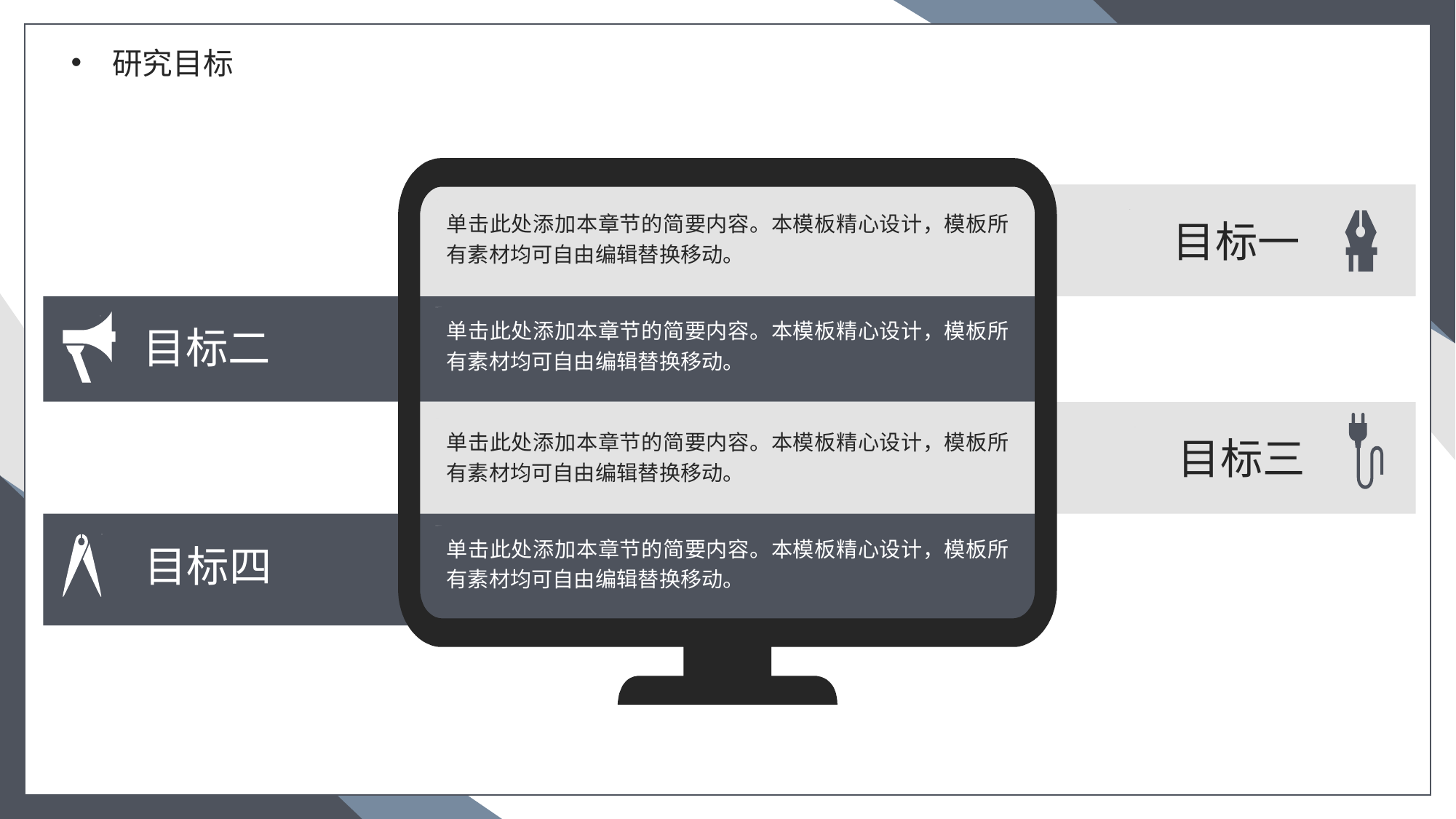

研究目标

单击此处添加本章节的简要内容。本模板精心设计，模板所有素材均可自由编辑替换移动。
目标一

单击此处添加本章节的简要内容。本模板精心设计，模板所有素材均可自由编辑替换移动。

目标二

单击此处添加本章节的简要内容。本模板精心设计，模板所有素材均可自由编辑替换移动。
目标三

单击此处添加本章节的简要内容。本模板精心设计，模板所有素材均可自由编辑替换移动。

目标四